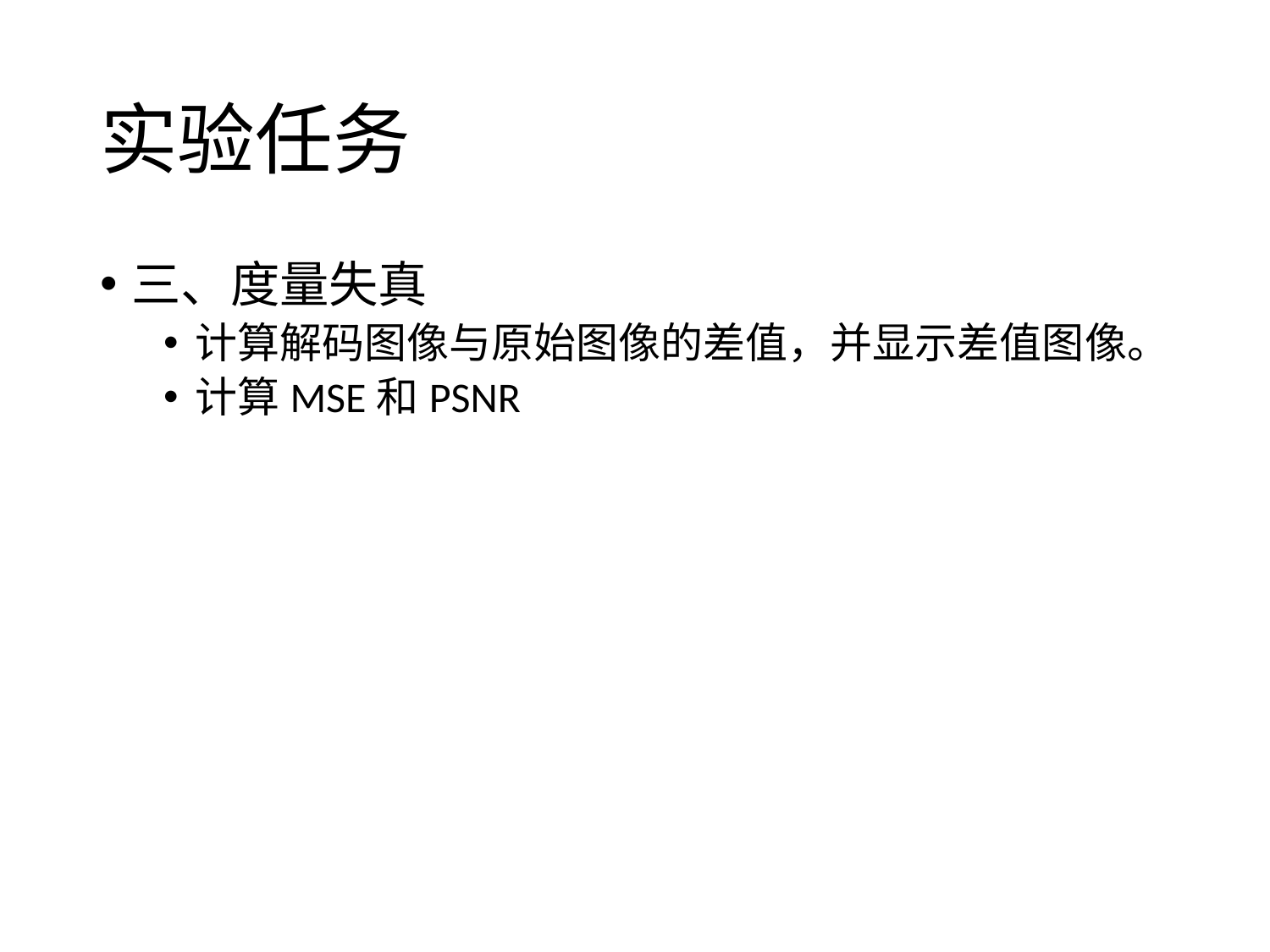

# 实验任务
三、度量失真
计算解码图像与原始图像的差值，并显示差值图像。
计算MSE和PSNR